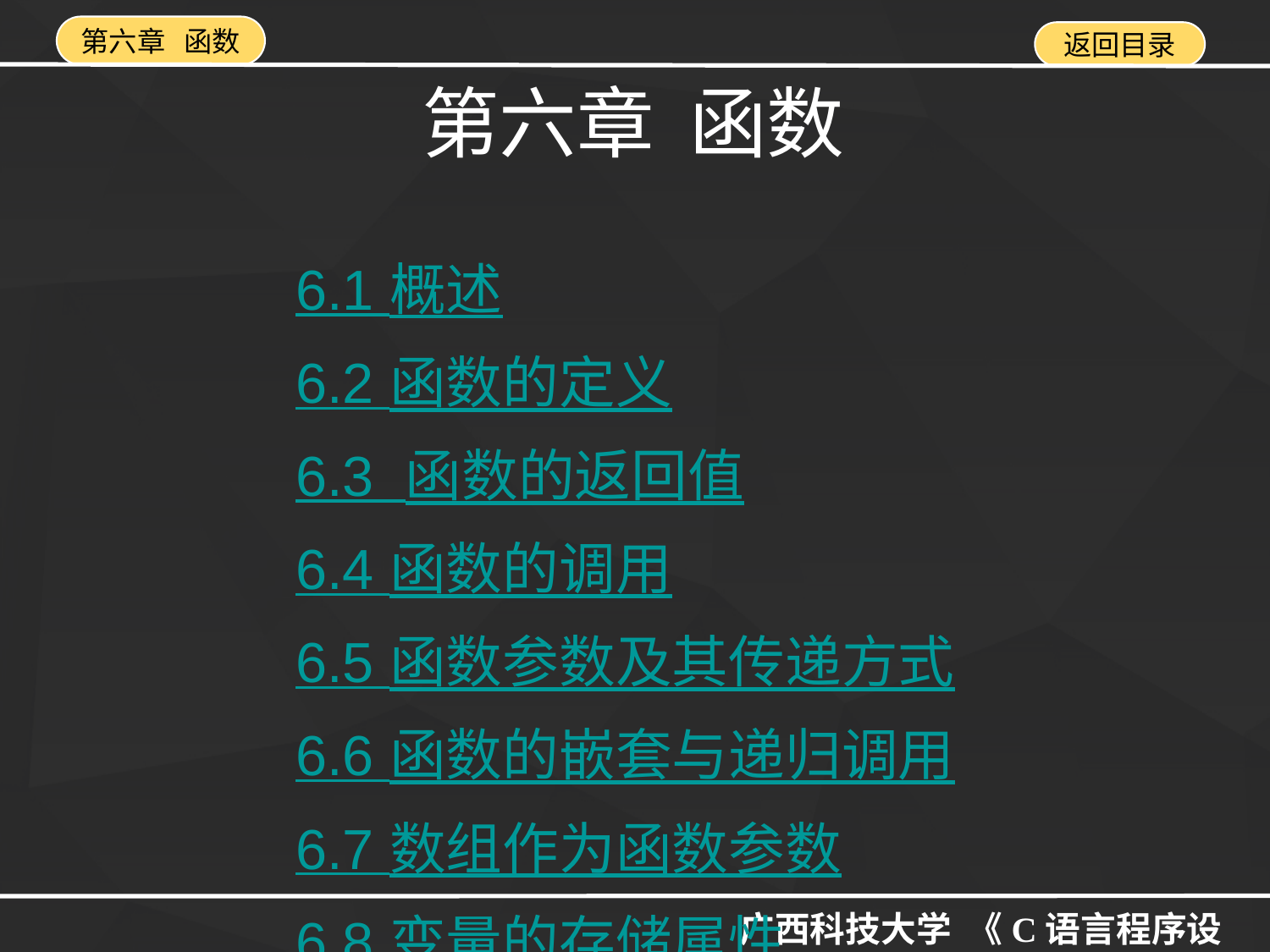

# 第六章  函数
6.1 概述
6.2 函数的定义
6.3  函数的返回值
6.4 函数的调用
6.5 函数参数及其传递方式
6.6 函数的嵌套与递归调用
6.7 数组作为函数参数
6.8 变量的存储属性